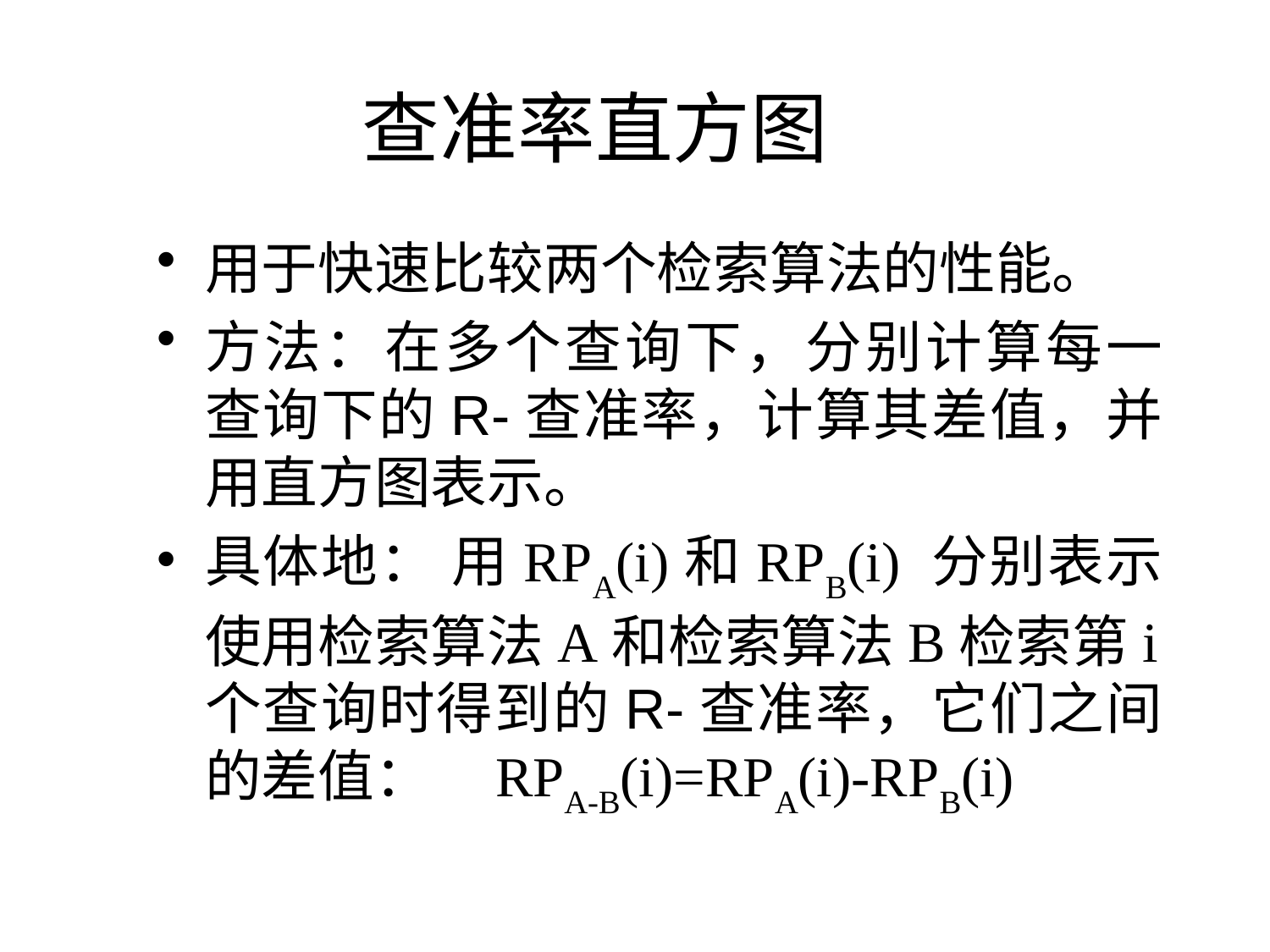

查准率直方图
用于快速比较两个检索算法的性能。
方法：在多个查询下，分别计算每一查询下的R-查准率，计算其差值，并用直方图表示。
具体地： 用RPA(i)和RPB(i) 分别表示使用检索算法A和检索算法B检索第i个查询时得到的R-查准率，它们之间的差值：    RPA-B(i)=RPA(i)-RPB(i)